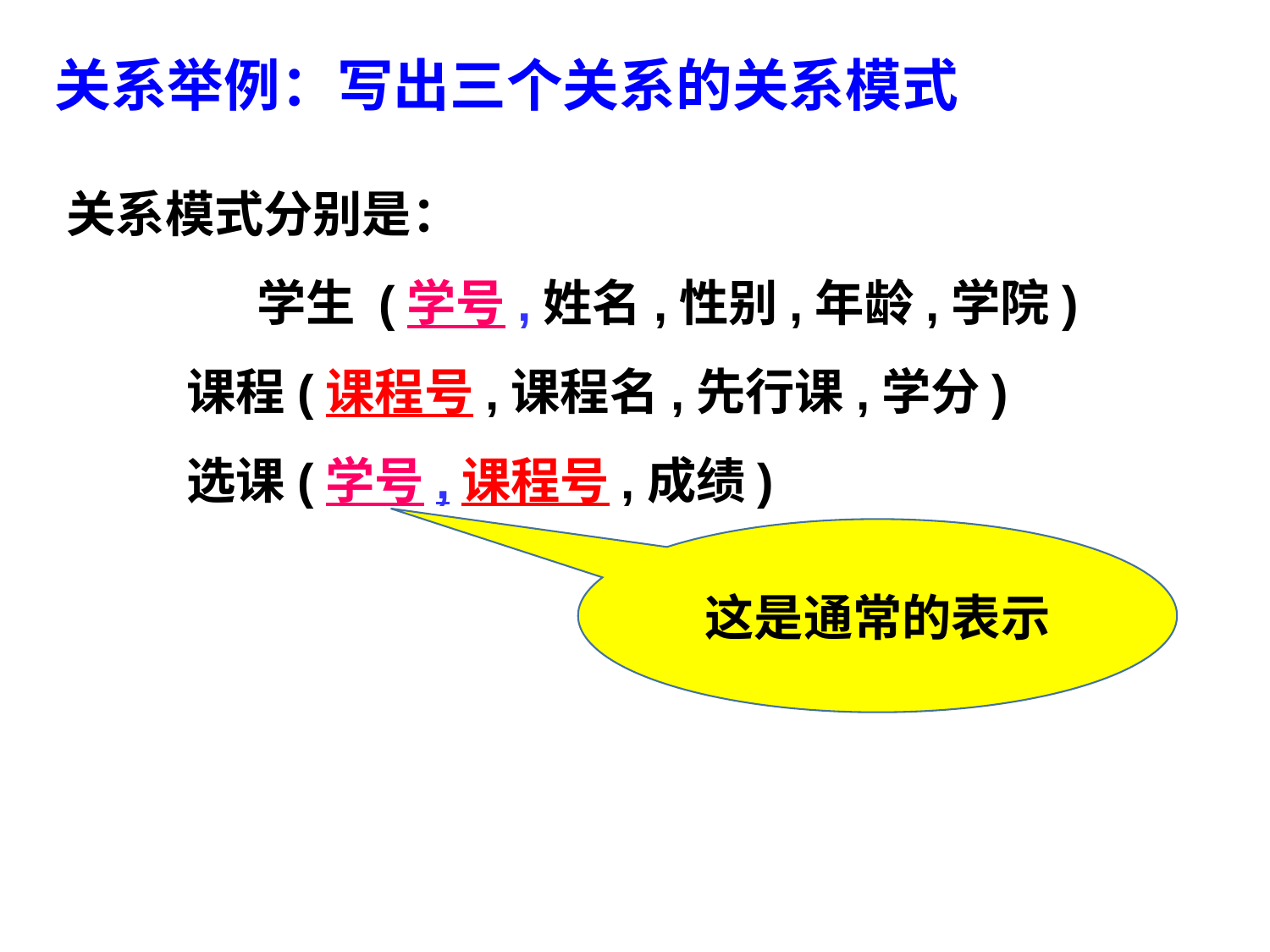

# 关系举例：写出三个关系的关系模式
关系模式分别是：
	学生 (学号,姓名,性别,年龄,学院)
    课程(课程号,课程名,先行课,学分)
    选课(学号,课程号,成绩)
这是通常的表示